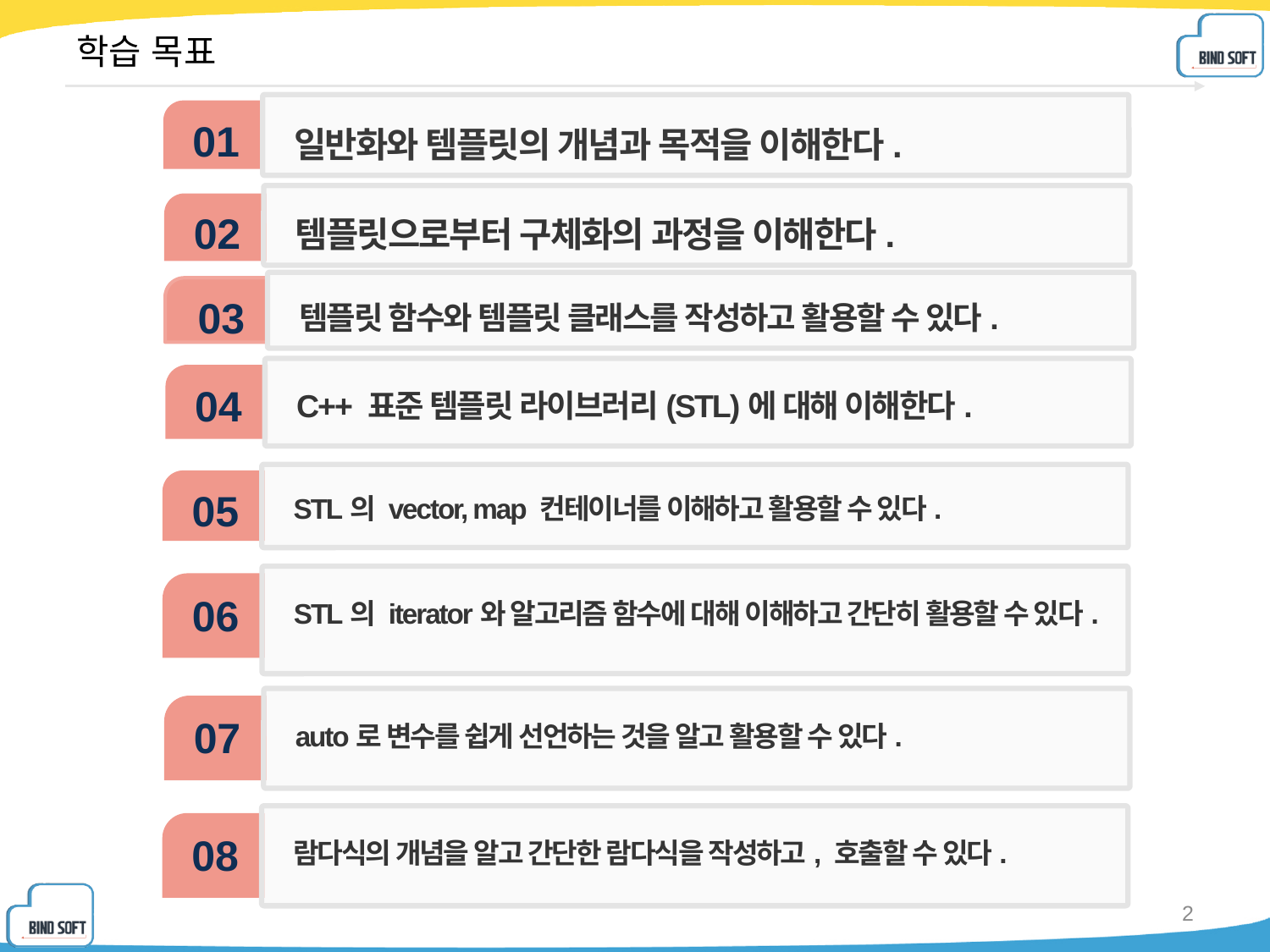

# 학습 목표

01
일반화와 템플릿의 개념과 목적을 이해한다.

02
템플릿으로부터 구체화의 과정을 이해한다.

03
템플릿 함수와 템플릿 클래스를 작성하고 활용할 수 있다.

04
C++ 표준 템플릿 라이브러리(STL)에 대해 이해한다.

05
STL의 vector, map 컨테이너를 이해하고 활용할 수 있다.

06
STL의 iterator와 알고리즘 함수에 대해 이해하고 간단히 활용할 수 있다.

07
auto로 변수를 쉽게 선언하는 것을 알고 활용할 수 있다.

08
람다식의 개념을 알고 간단한 람다식을 작성하고, 호출할 수 있다.
2